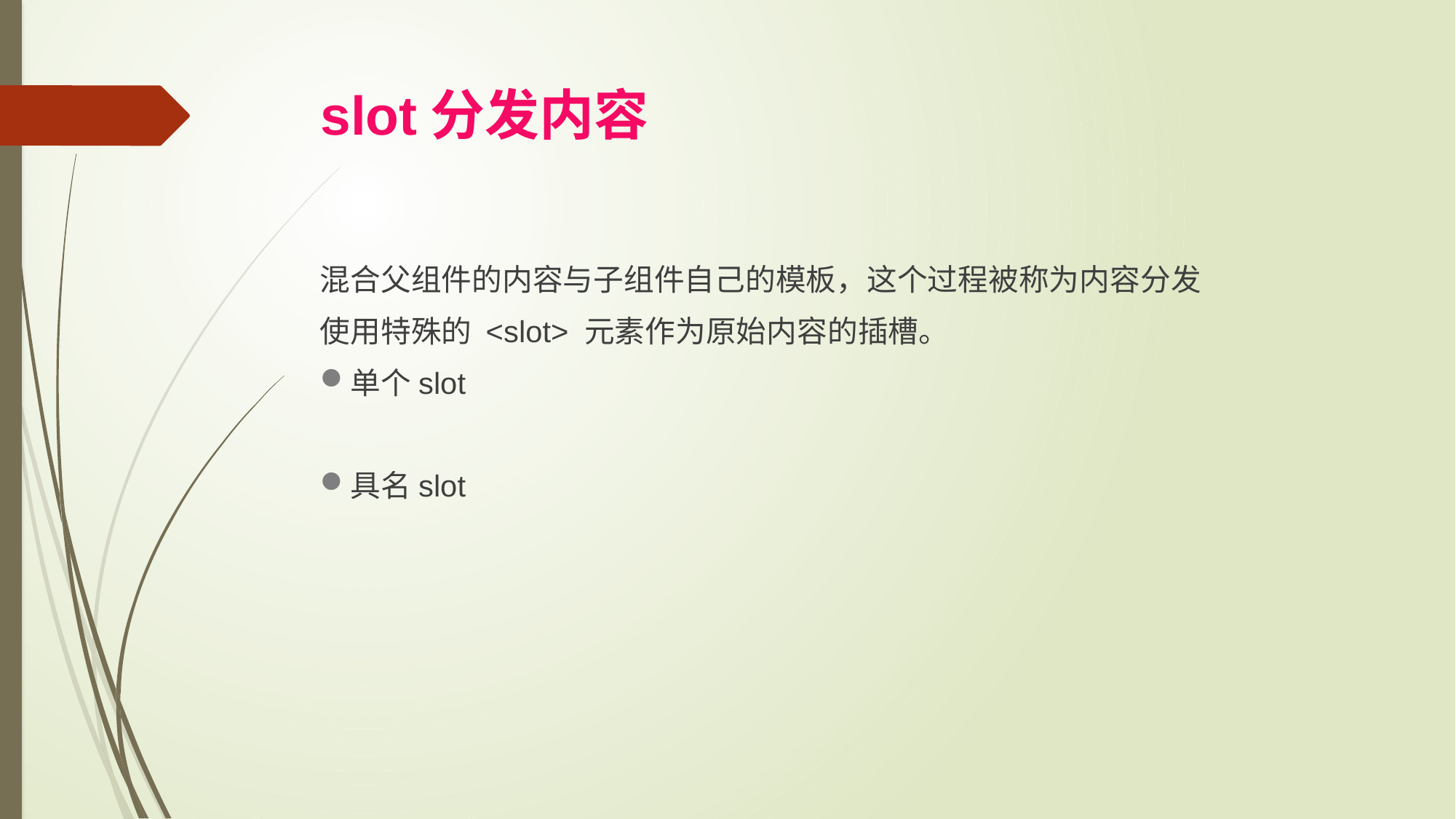

# slot分发内容
混合父组件的内容与子组件自己的模板，这个过程被称为内容分发
使用特殊的 <slot> 元素作为原始内容的插槽。
单个slot

具名slot